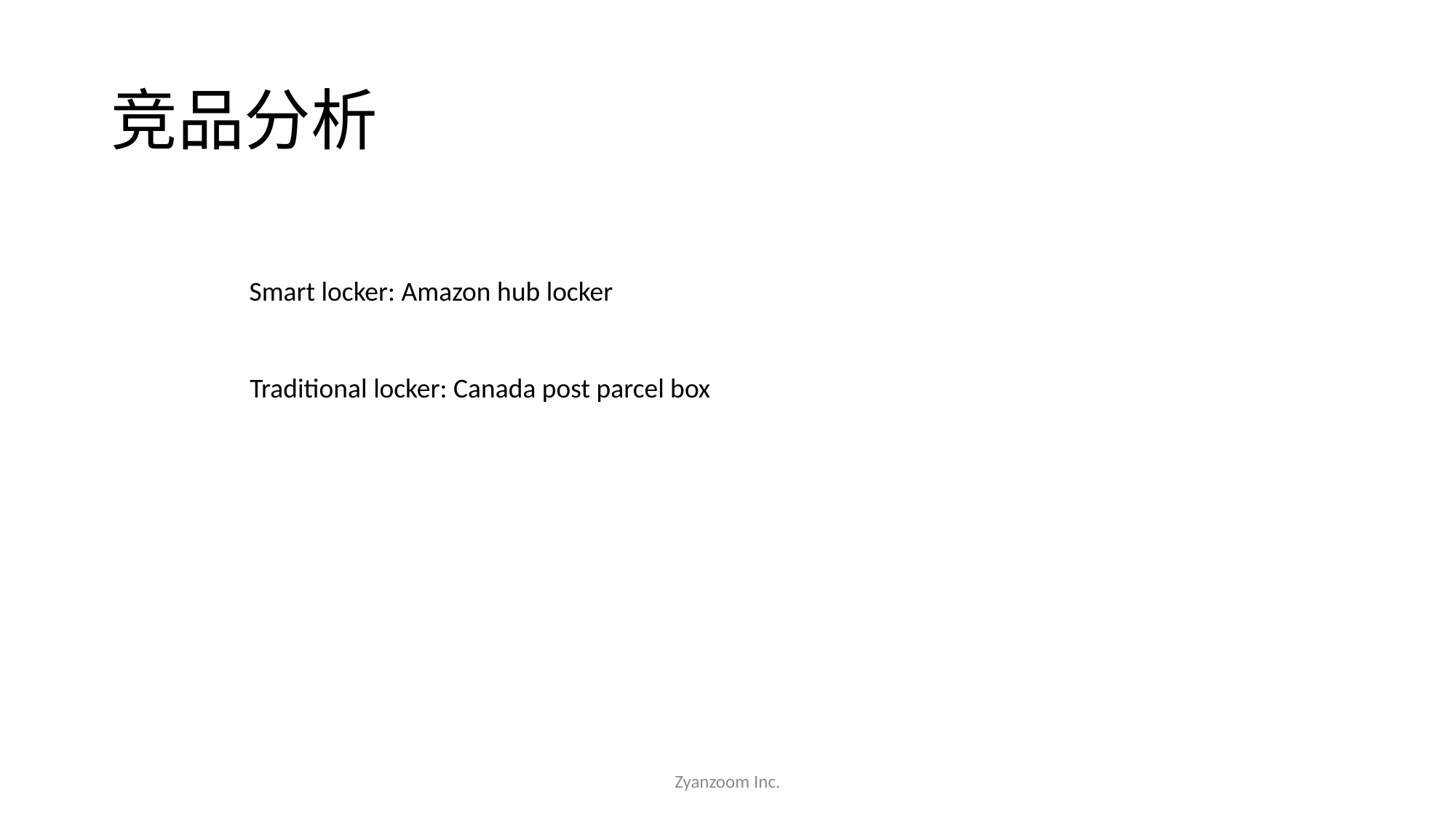

# 竞品分析
Smart locker: Amazon hub locker
Traditional locker: Canada post parcel box
Zyanzoom Inc.